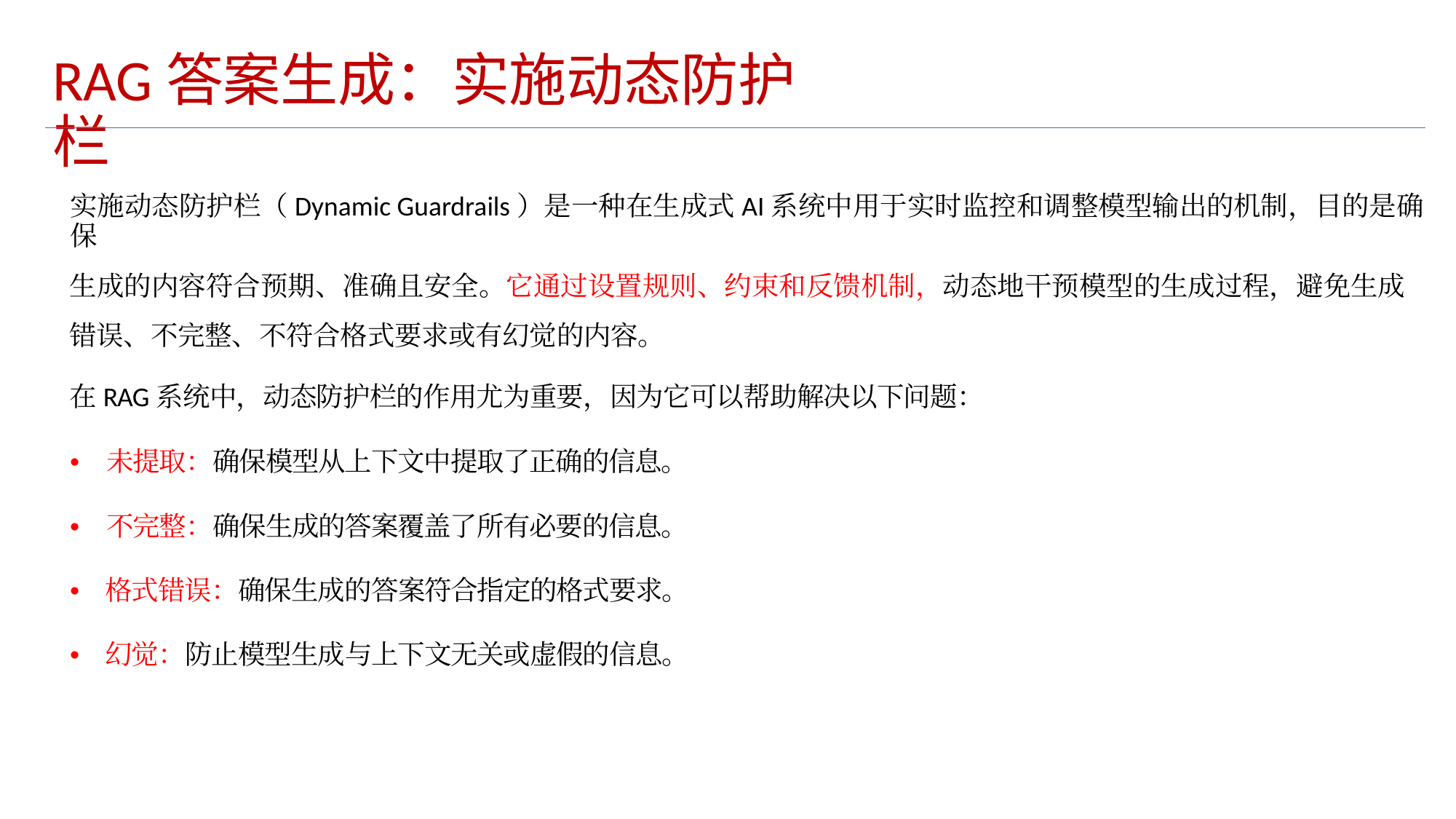

RAG答案生成：实施动态防护栏

实施动态防护栏（Dynamic Guardrails）是一种在生成式AI系统中用于实时监控和调整模型输出的机制，目的是确保
生成的内容符合预期、准确且安全。它通过设置规则、约束和反馈机制，动态地干预模型的生成过程，避免生成  错误、不完整、不符合格式要求或有幻觉的内容。

在RAG系统中，动态防护栏的作用尤为重要，因为它可以帮助解决以下问题：

•  未提取：确保模型从上下文中提取了正确的信息。

•  不完整：确保生成的答案覆盖了所有必要的信息。

•  格式错误：确保生成的答案符合指定的格式要求。

•  幻觉：防止模型生成与上下文无关或虚假的信息。